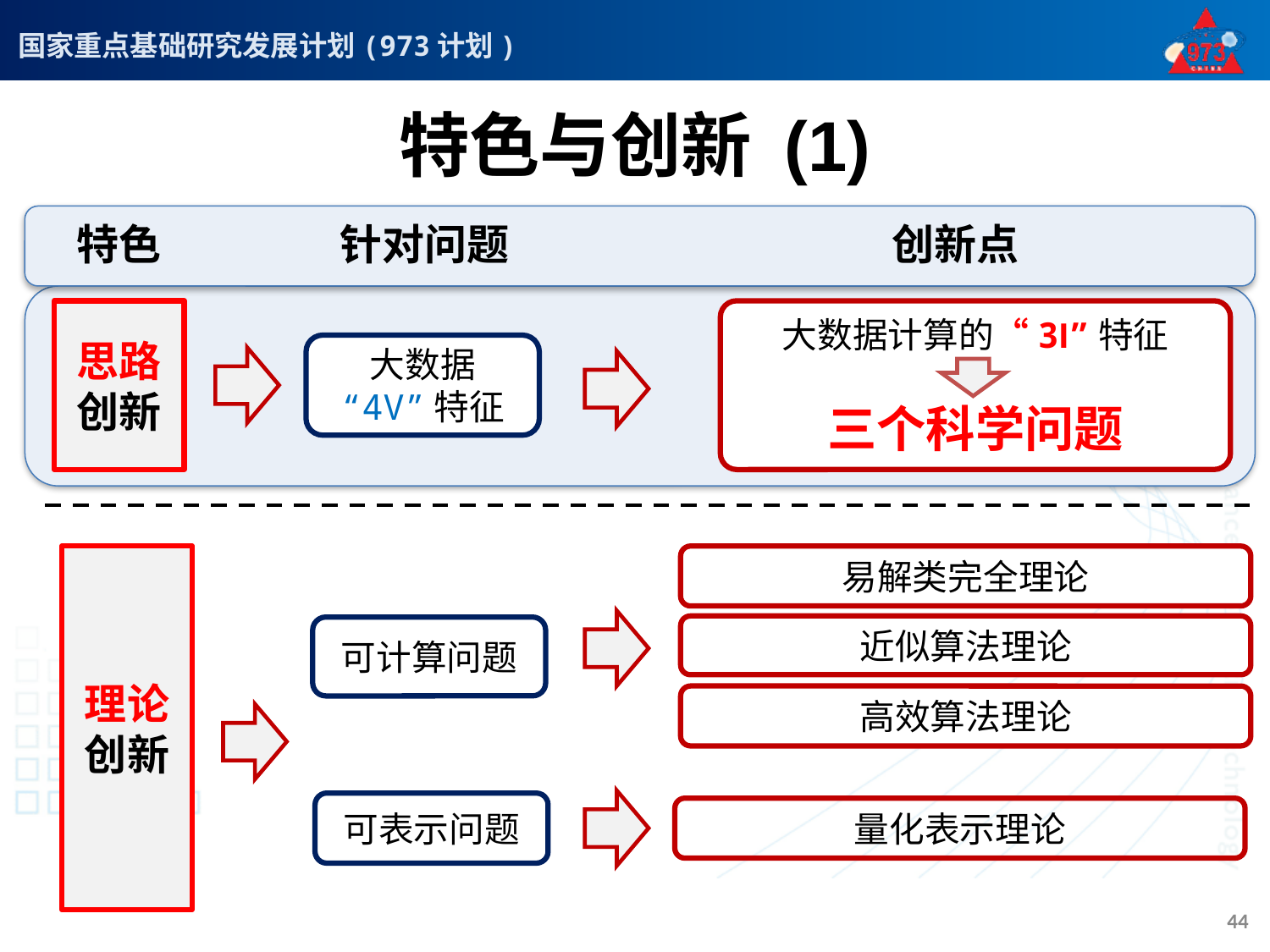

# 特色与创新 (1)

特色
针对问题
创新点

思路创新
大数据计算的“3I”特征

三个科学问题
大数据
“4V”特征

理论创新
易解类完全理论

近似算法理论
可计算问题
高效算法理论

可表示问题
量化表示理论
44